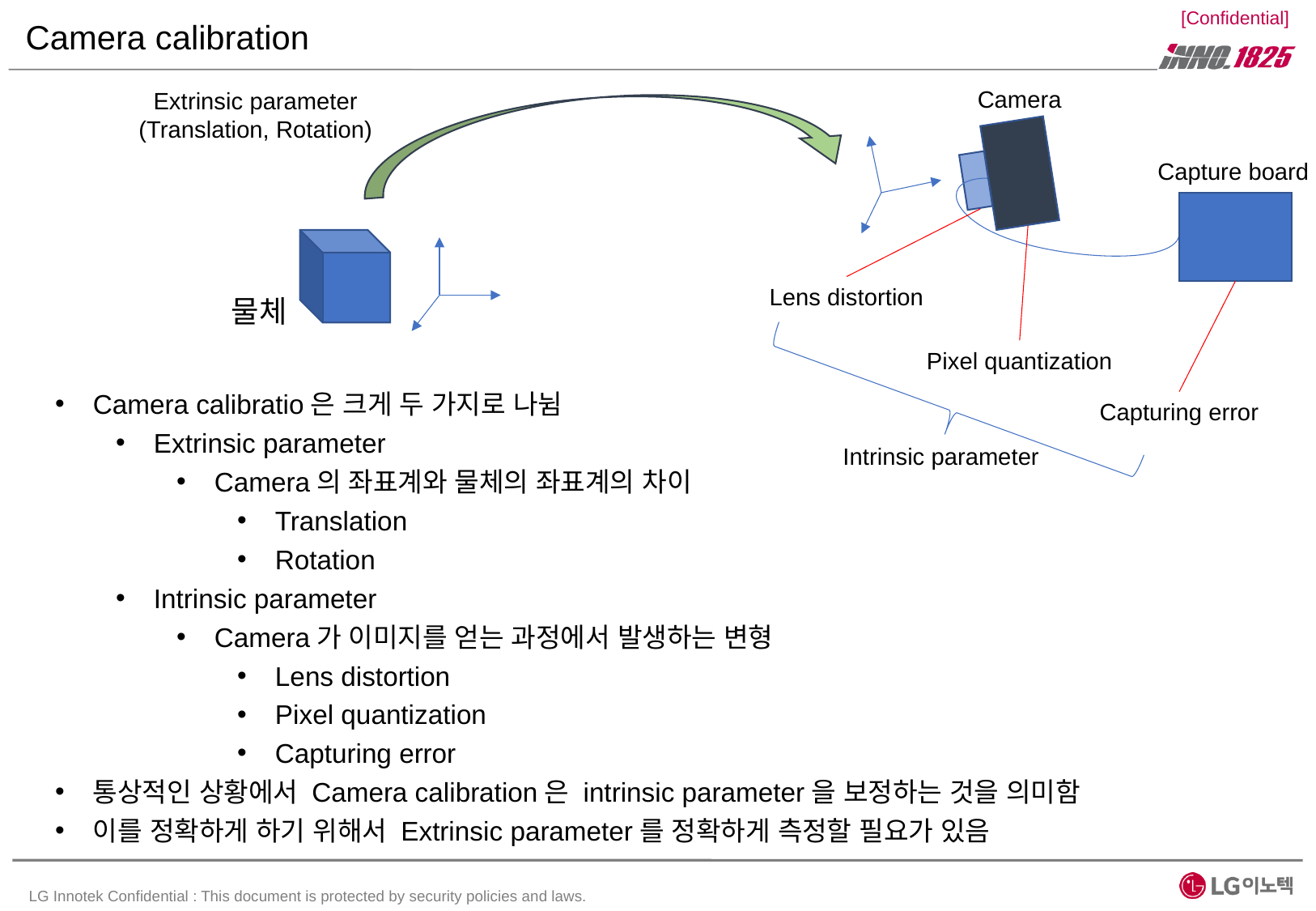

# Camera calibration

Camera
Extrinsic parameter
(Translation, Rotation)

Capture board

Lens distortion
물체
Pixel quantization
Camera calibratio은 크게 두 가지로 나뉨
Extrinsic parameter
Camera의 좌표계와 물체의 좌표계의 차이
Translation
Rotation
Intrinsic parameter
Camera가 이미지를 얻는 과정에서 발생하는 변형
Lens distortion
Pixel quantization
Capturing error
통상적인 상황에서 Camera calibration은 intrinsic parameter을 보정하는 것을 의미함
이를 정확하게 하기 위해서 Extrinsic parameter를 정확하게 측정할 필요가 있음
Capturing error
Intrinsic parameter